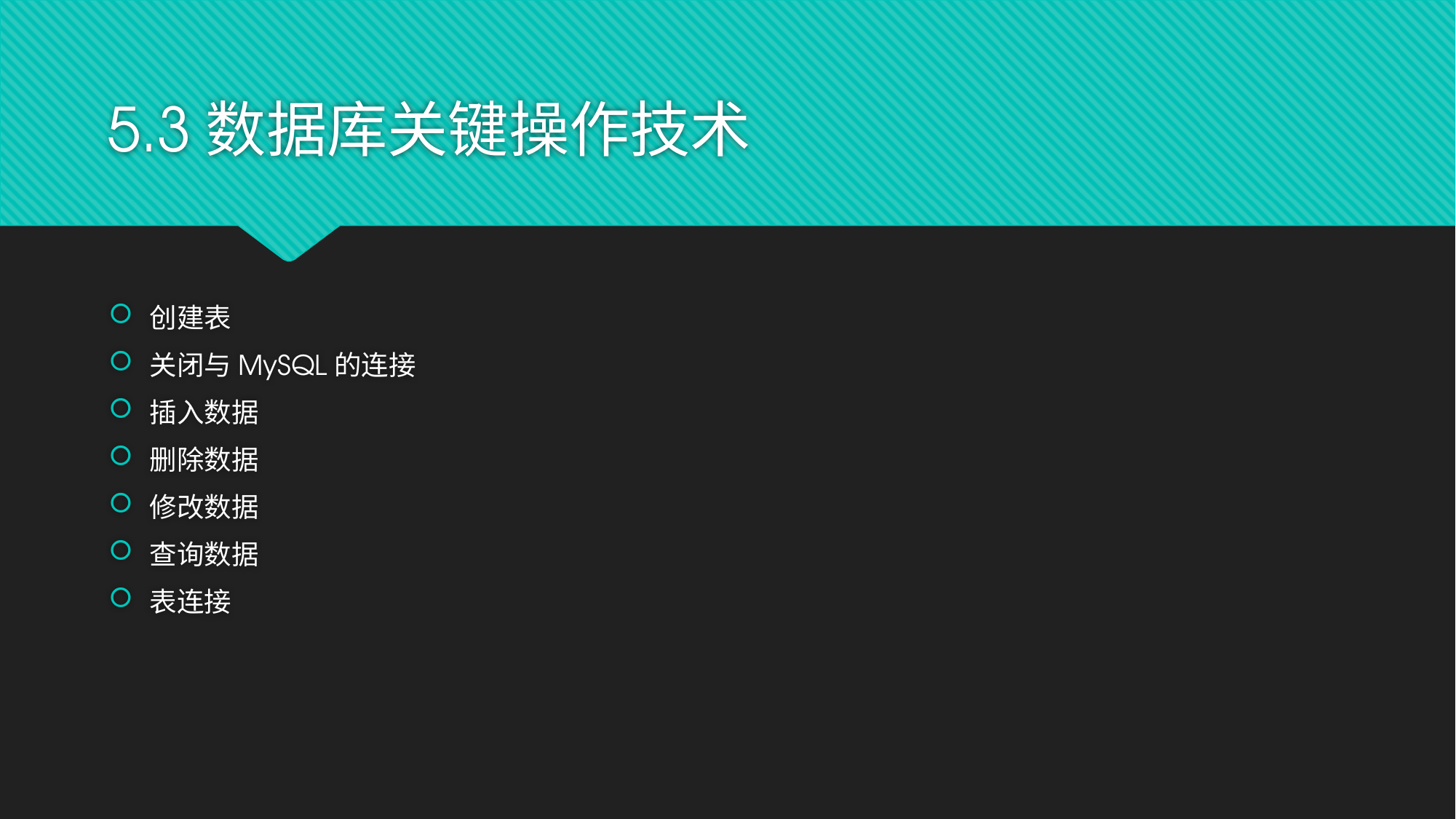

# 5.3数据库关键操作技术
创建表
关闭与MySQL的连接
插入数据
删除数据
修改数据
查询数据
表连接